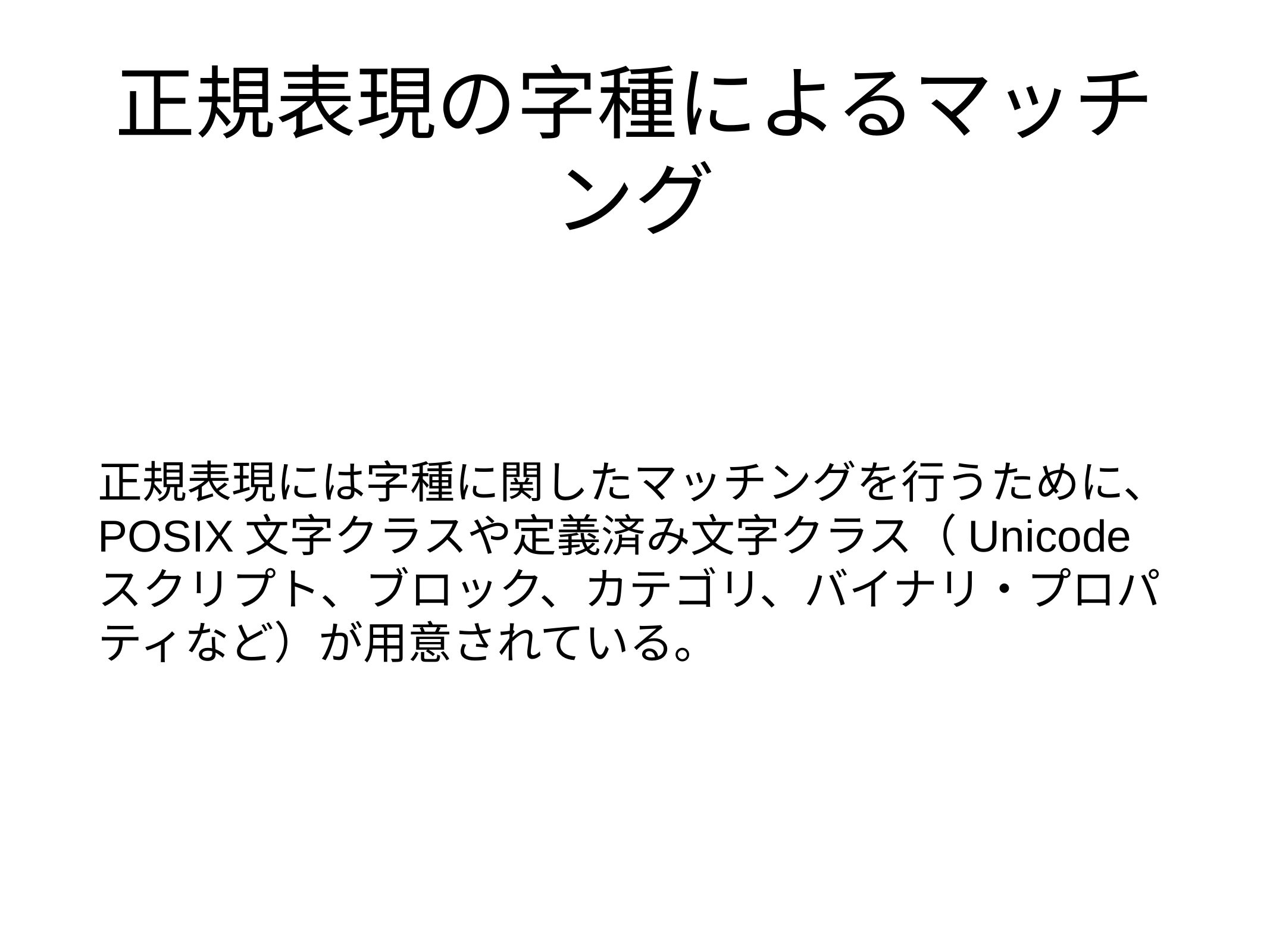

# 正規表現の字種によるマッチング
正規表現には字種に関したマッチングを行うために、POSIX文字クラスや定義済み文字クラス（Unicodeスクリプト、ブロック、カテゴリ、バイナリ・プロパティなど）が用意されている。